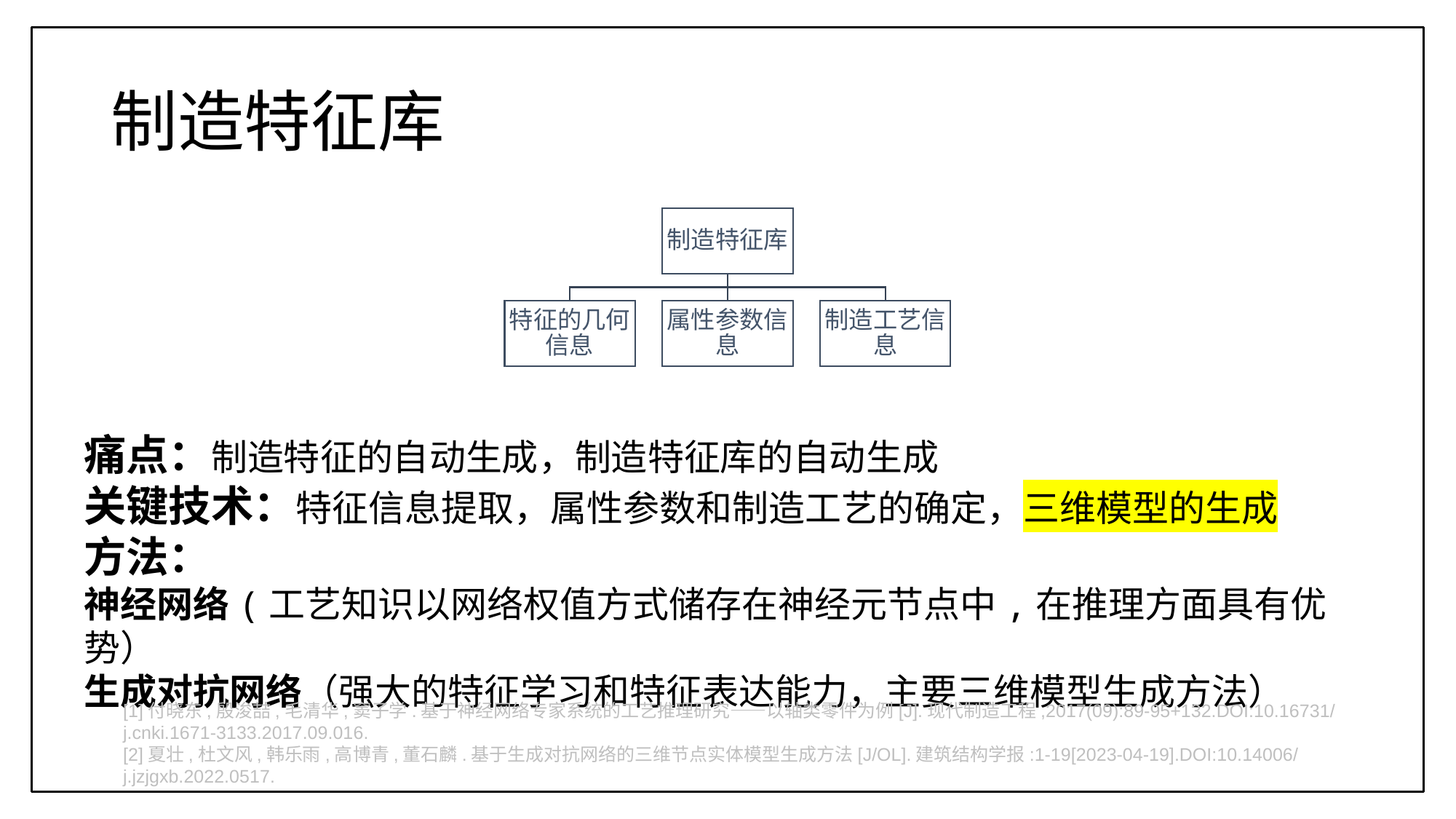

制造特征库
制造特征库
特征的几何信息
属性参数信息
制造工艺信息
痛点：制造特征的自动生成，制造特征库的自动生成
关键技术：特征信息提取，属性参数和制造工艺的确定，三维模型的生成
方法：
神经网络(工艺知识以网络权值方式储存在神经元节点中,在推理方面具有优势）
生成对抗网络（强大的特征学习和特征表达能力，主要三维模型生成方法）
[1]付晓东,殷浚喆,毛清华,窦子学.基于神经网络专家系统的工艺推理研究——以轴类零件为例[J].现代制造工程,2017(09):89-95+132.DOI:10.16731/j.cnki.1671-3133.2017.09.016.
[2]夏壮,杜文风,韩乐雨,高博青,董石麟.基于生成对抗网络的三维节点实体模型生成方法[J/OL].建筑结构学报:1-19[2023-04-19].DOI:10.14006/j.jzjgxb.2022.0517.